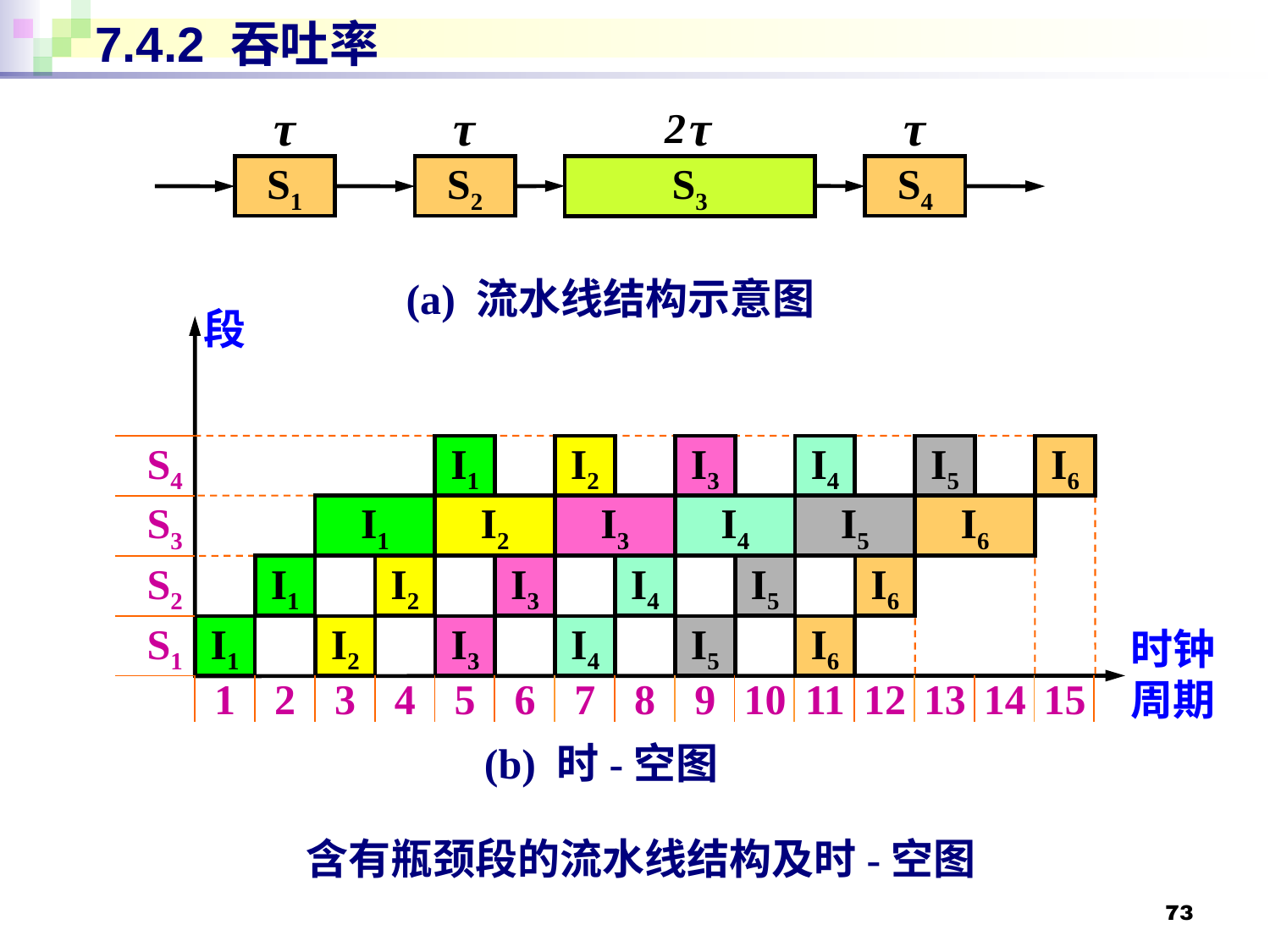

# 7.4.2 吞吐率
τ
τ
τ
2
τ
S1
S2
S4
S3

(a) 流水线结构示意图
段

|  |
| --- |
|  |
|  |
|  |
S4

I1
I2
I3
I4
I5
I6
S3

I1
I2
I3
I4
I5

I6

I1
I2
I3
I4
I5
I6
S2
I1
I2
I3
I4
I5
I6
S1
时钟
周期
11
12
13
14
15
1
2
3
4
5
6
7
8
9
10

|  |  |  |  |  |  |  |  |  |  |  |  |  |  |  |
| --- | --- | --- | --- | --- | --- | --- | --- | --- | --- | --- | --- | --- | --- | --- |
(b) 时-空图
含有瓶颈段的流水线结构及时-空图
73